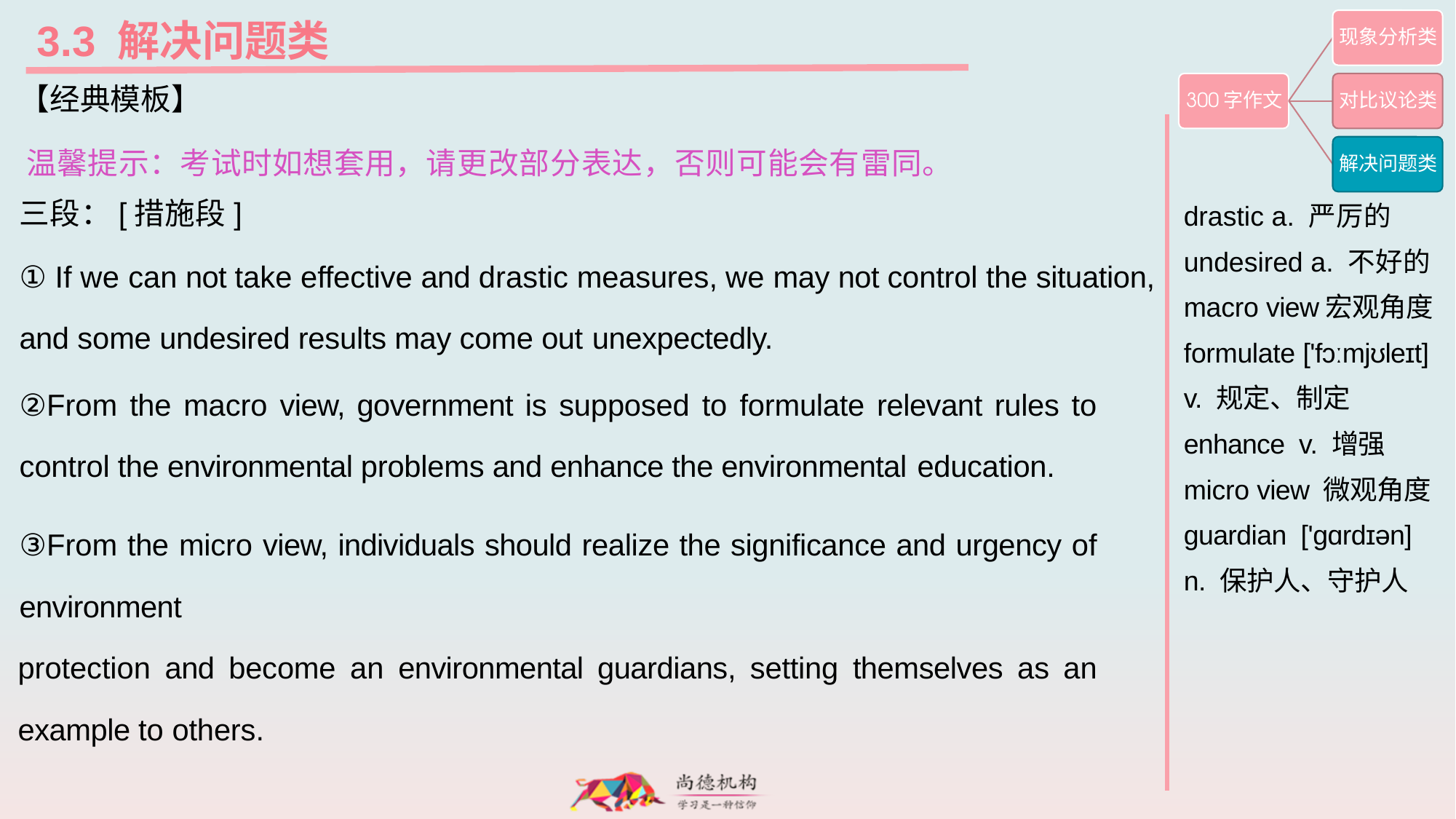

3.3 解决问题类
300字作文

现象分析类

对比议论类

解决问题类
【经典模板】
温馨提示：考试时如想套用，请更改部分表达，否则可能会有雷同。
三段：[措施段]
① If we can not take effective and drastic measures, we may not control the situation, and some undesired results may come out unexpectedly.
②From the macro view, government is supposed to formulate relevant rules to control the environmental problems and enhance the environmental education.
③From the micro view, individuals should realize the significance and urgency of environment
protection and become an environmental guardians, setting themselves as an example to others.

drastic a. 严厉的
undesired a. 不好的
macro view宏观角度
formulate ['fɔːmjʊleɪt]
v. 规定、制定
enhance  v. 增强
micro view 微观角度
guardian  ['ɡɑrdɪən]
n. 保护人、守护人